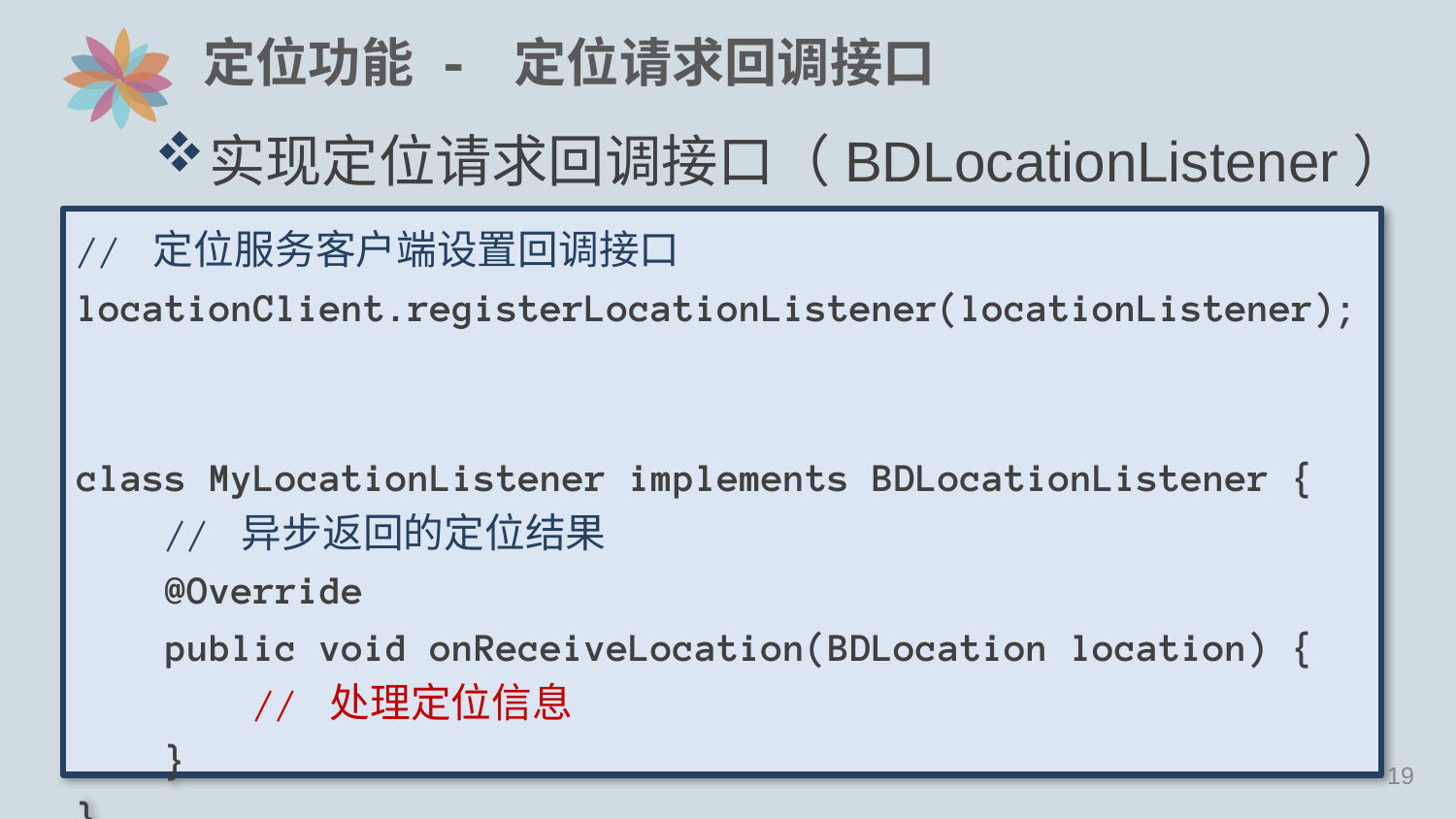

# 定位功能 - 定位请求回调接口
实现定位请求回调接口（BDLocationListener）
// 定位服务客户端设置回调接口
locationClient.registerLocationListener(locationListener);

class MyLocationListener implements BDLocationListener {
    // 异步返回的定位结果
    @Override
    public void onReceiveLocation(BDLocation location) {
        // 处理定位信息
    }
}
19